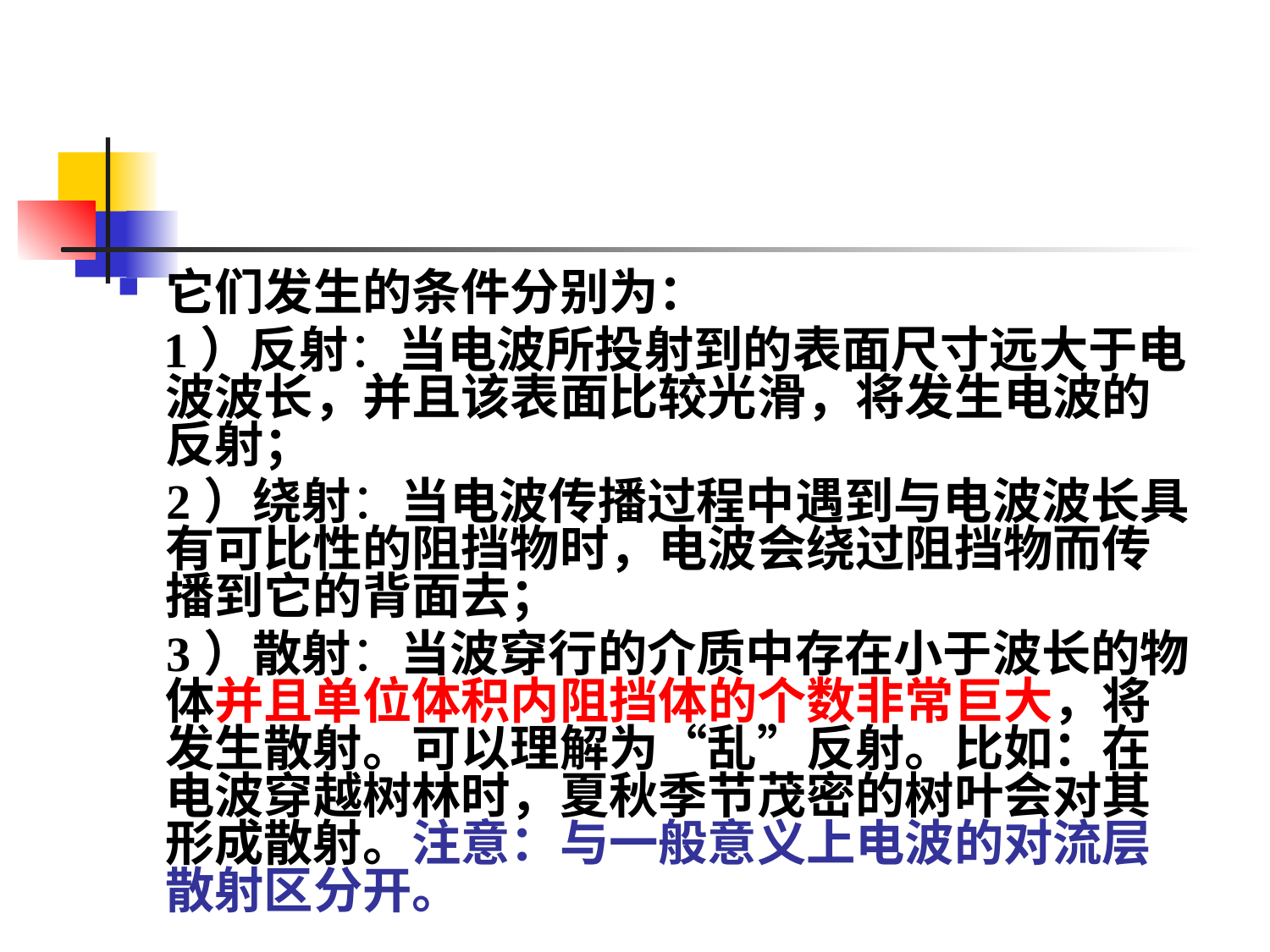

#
它们发生的条件分别为：
   1）反射：当电波所投射到的表面尺寸远大于电波波长，并且该表面比较光滑，将发生电波的反射；
    2）绕射：当电波传播过程中遇到与电波波长具有可比性的阻挡物时，电波会绕过阻挡物而传播到它的背面去；
    3）散射：当波穿行的介质中存在小于波长的物体并且单位体积内阻挡体的个数非常巨大，将发生散射。可以理解为“乱”反射。比如：在电波穿越树林时，夏秋季节茂密的树叶会对其形成散射。注意：与一般意义上电波的对流层散射区分开。